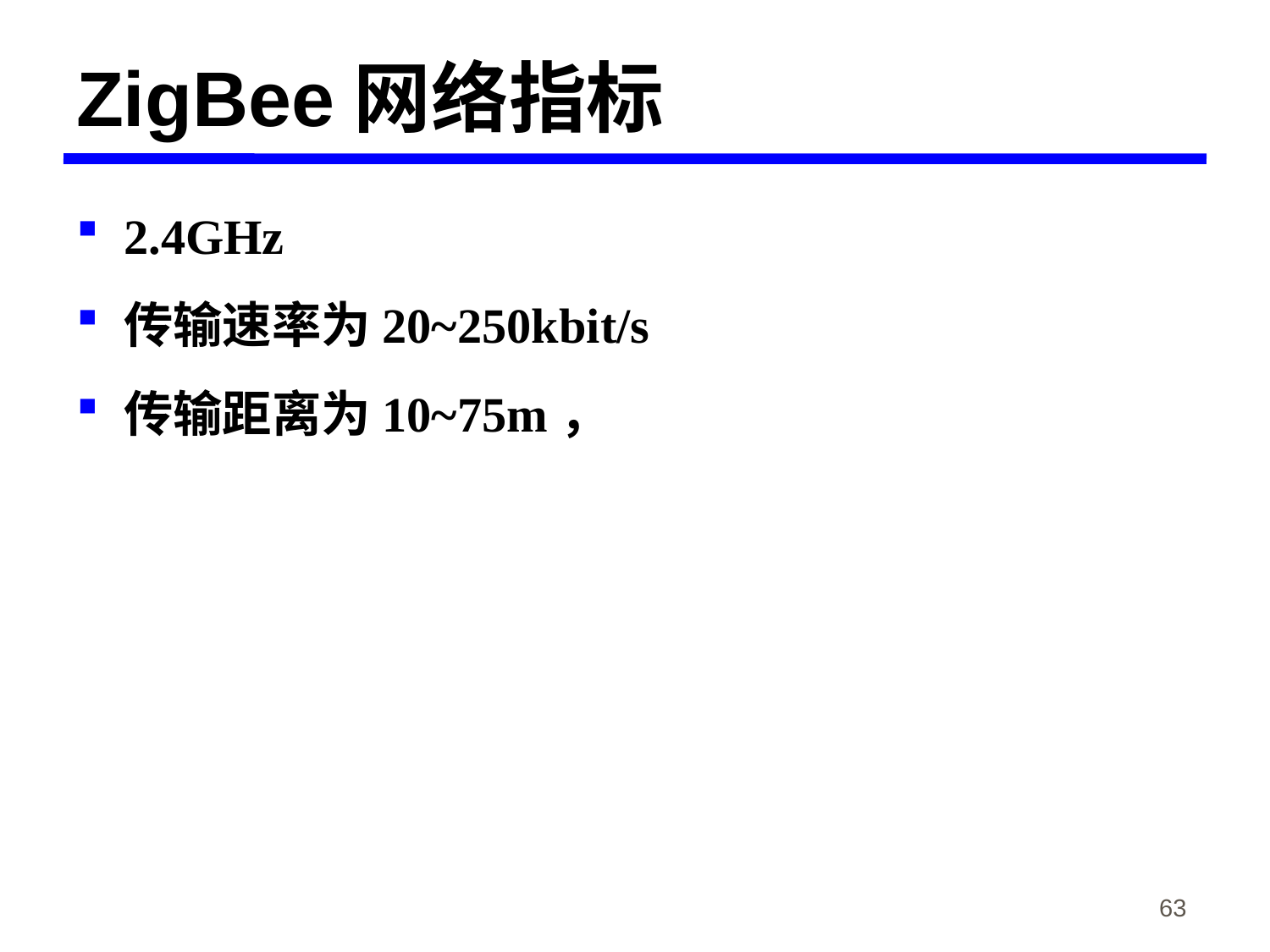

# ZigBee网络指标
2.4GHz
传输速率为20~250kbit/s
传输距离为10~75m，
《物联网概论》-韩毅刚
63